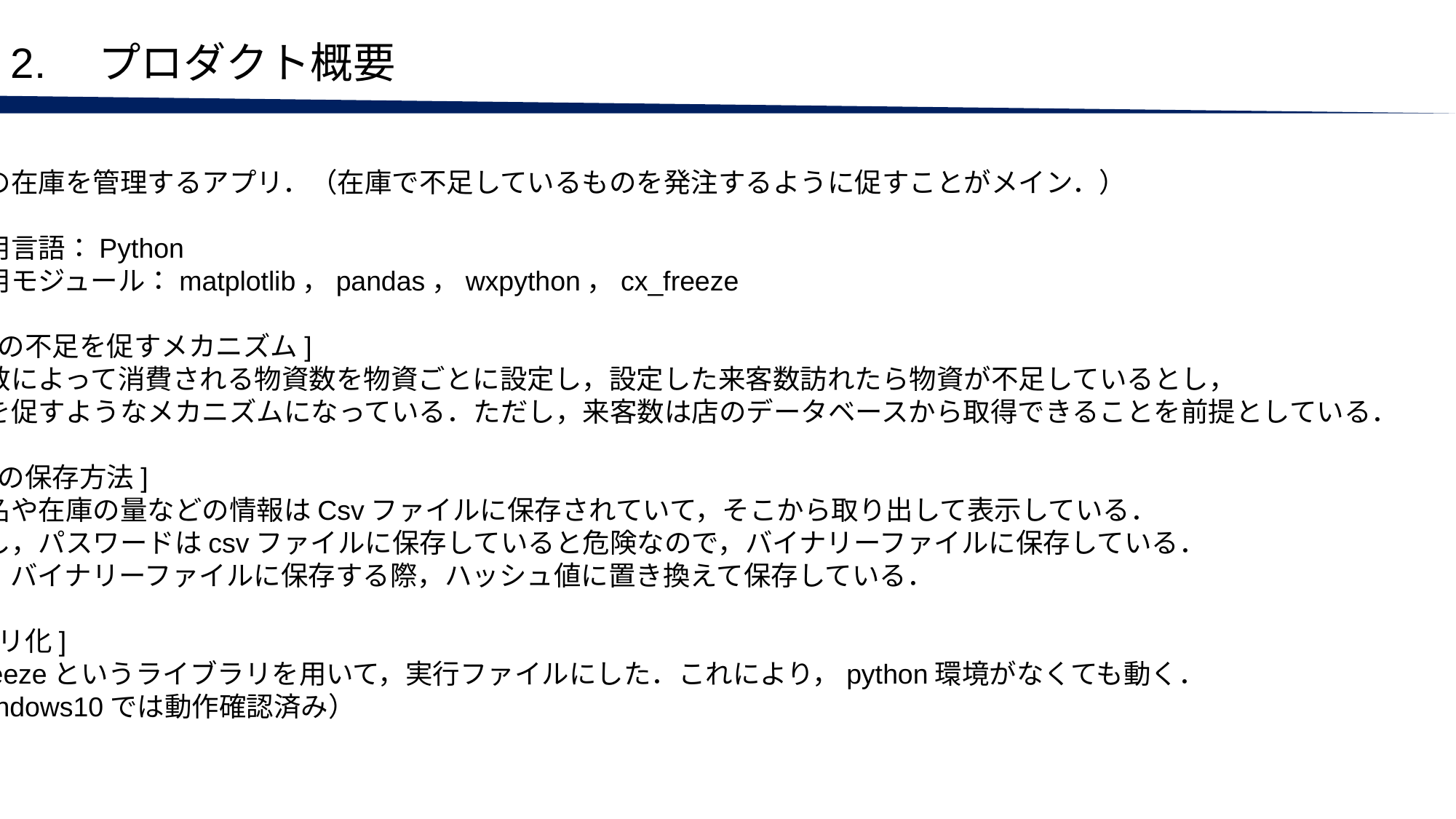

2.　プロダクト概要
物資の在庫を管理するアプリ．（在庫で不足しているものを発注するように促すことがメイン．）

・使用言語：Python
・使用モジュール：matplotlib，pandas，wxpython，cx_freeze

[在庫の不足を促すメカニズム]
来客数によって消費される物資数を物資ごとに設定し，設定した来客数訪れたら物資が不足しているとし，
発注を促すようなメカニズムになっている．ただし，来客数は店のデータベースから取得できることを前提としている．

[情報の保存方法]
物資名や在庫の量などの情報はCsvファイルに保存されていて，そこから取り出して表示している．
ただし，パスワードはcsvファイルに保存していると危険なので，バイナリーファイルに保存している．
また，バイナリーファイルに保存する際，ハッシュ値に置き換えて保存している．

[アプリ化]
cx_freezeというライブラリを用いて，実行ファイルにした．これにより，python環境がなくても動く．
（Windows10では動作確認済み）